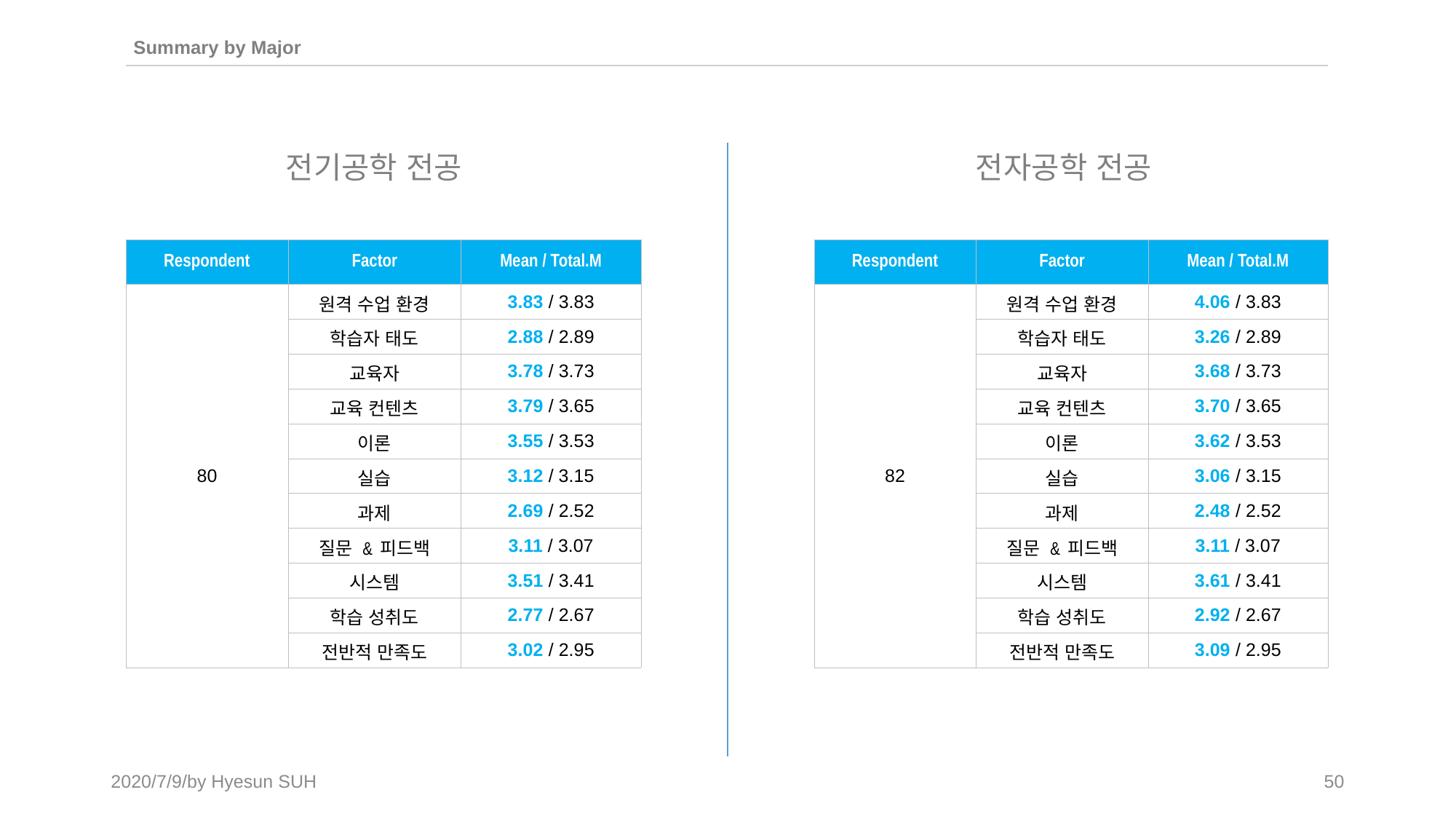

Summary by Major
전기공학 전공
전자공학 전공
| Respondent | Factor | Mean / Total.M |
| --- | --- | --- |
| 80 | 원격 수업 환경 | 3.83 / 3.83 |
|  | 학습자 태도 | 2.88 / 2.89 |
|  | 교육자 | 3.78 / 3.73 |
|  | 교육 컨텐츠 | 3.79 / 3.65 |
|  | 이론 | 3.55 / 3.53 |
|  | 실습 | 3.12 / 3.15 |
|  | 과제 | 2.69 / 2.52 |
|  | 질문 & 피드백 | 3.11 / 3.07 |
|  | 시스템 | 3.51 / 3.41 |
|  | 학습 성취도 | 2.77 / 2.67 |
|  | 전반적 만족도 | 3.02 / 2.95 |
| Respondent | Factor | Mean / Total.M |
| --- | --- | --- |
| 82 | 원격 수업 환경 | 4.06 / 3.83 |
|  | 학습자 태도 | 3.26 / 2.89 |
|  | 교육자 | 3.68 / 3.73 |
|  | 교육 컨텐츠 | 3.70 / 3.65 |
|  | 이론 | 3.62 / 3.53 |
|  | 실습 | 3.06 / 3.15 |
|  | 과제 | 2.48 / 2.52 |
|  | 질문 & 피드백 | 3.11 / 3.07 |
|  | 시스템 | 3.61 / 3.41 |
|  | 학습 성취도 | 2.92 / 2.67 |
|  | 전반적 만족도 | 3.09 / 2.95 |
2020/7/9/by Hyesun SUH
50